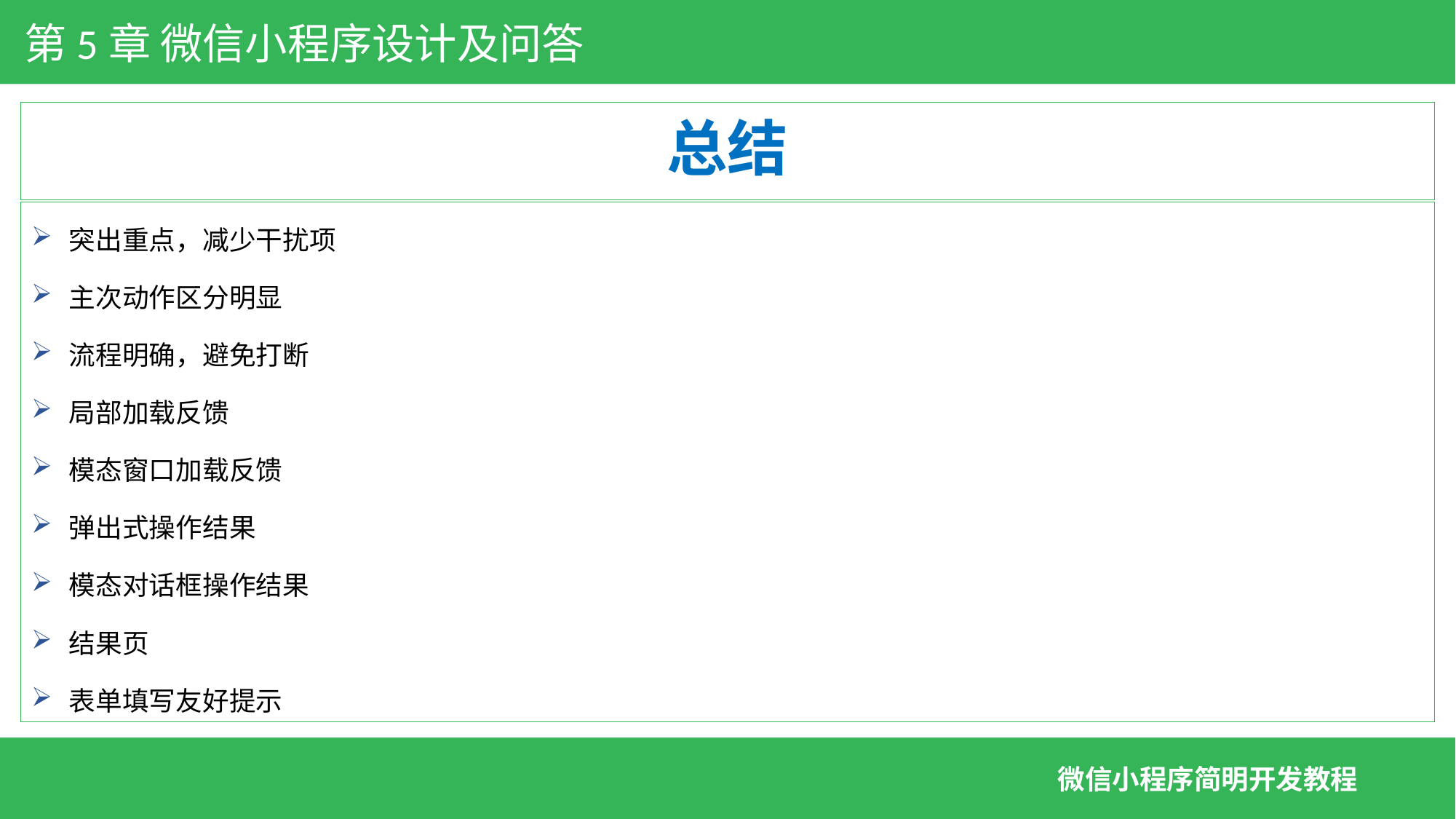

第5章 微信小程序设计及问答

# 总结
 突出重点，减少干扰项
 主次动作区分明显
 流程明确，避免打断
 局部加载反馈
 模态窗口加载反馈
 弹出式操作结果
 模态对话框操作结果
 结果页
 表单填写友好提示

微信小程序简明开发教程